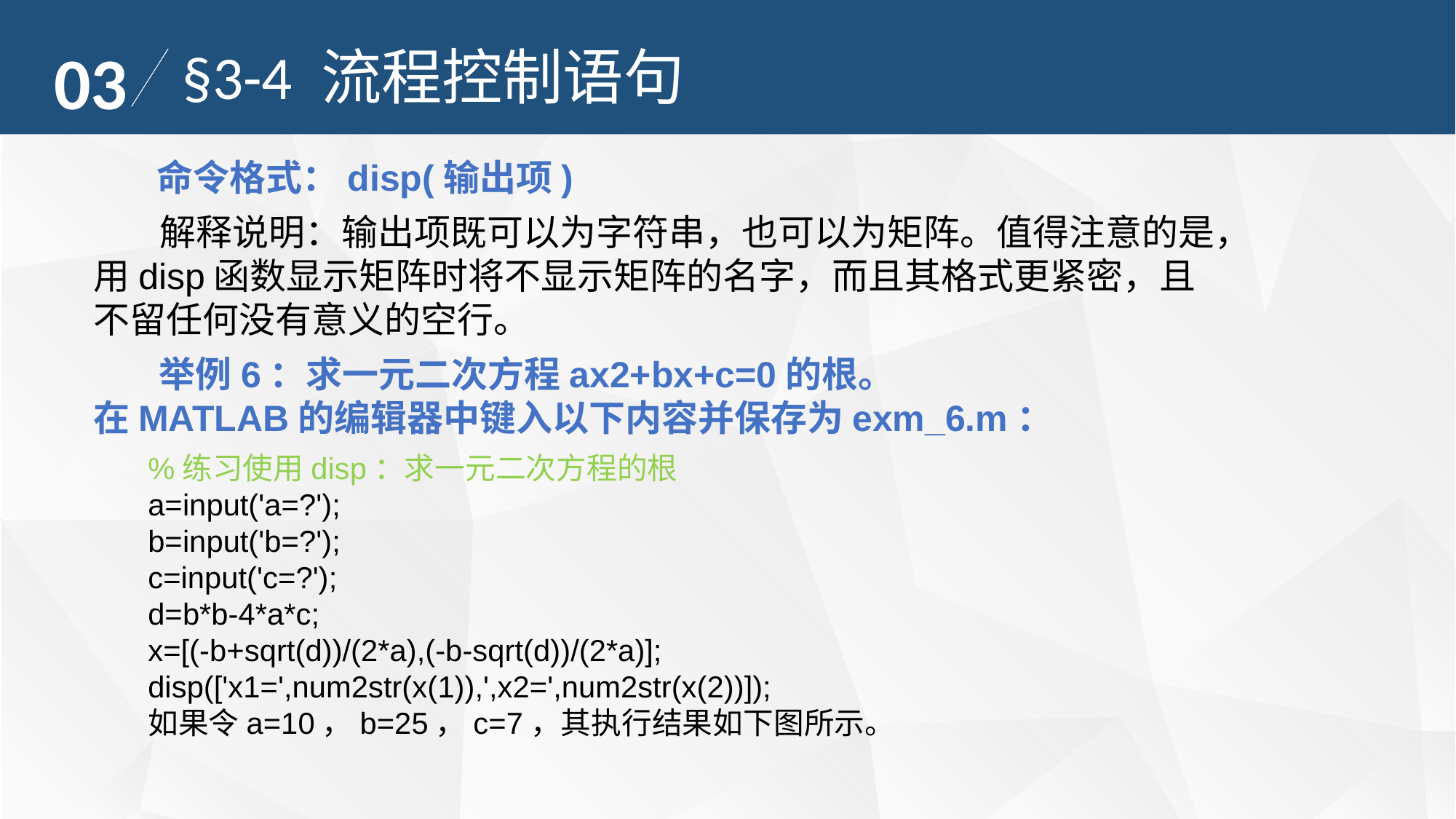

03
§3-4 流程控制语句
命令格式：disp(输出项)
       解释说明：输出项既可以为字符串，也可以为矩阵。值得注意的是，用disp函数显示矩阵时将不显示矩阵的名字，而且其格式更紧密，且不留任何没有意义的空行。
       举例6：求一元二次方程ax2+bx+c=0的根。
在MATLAB的编辑器中键入以下内容并保存为exm_6.m：
%练习使用disp：求一元二次方程的根
a=input('a=?');
b=input('b=?');
c=input('c=?');
d=b*b-4*a*c;
x=[(-b+sqrt(d))/(2*a),(-b-sqrt(d))/(2*a)];
disp(['x1=',num2str(x(1)),',x2=',num2str(x(2))]);
如果令a=10，b=25，c=7，其执行结果如下图所示。